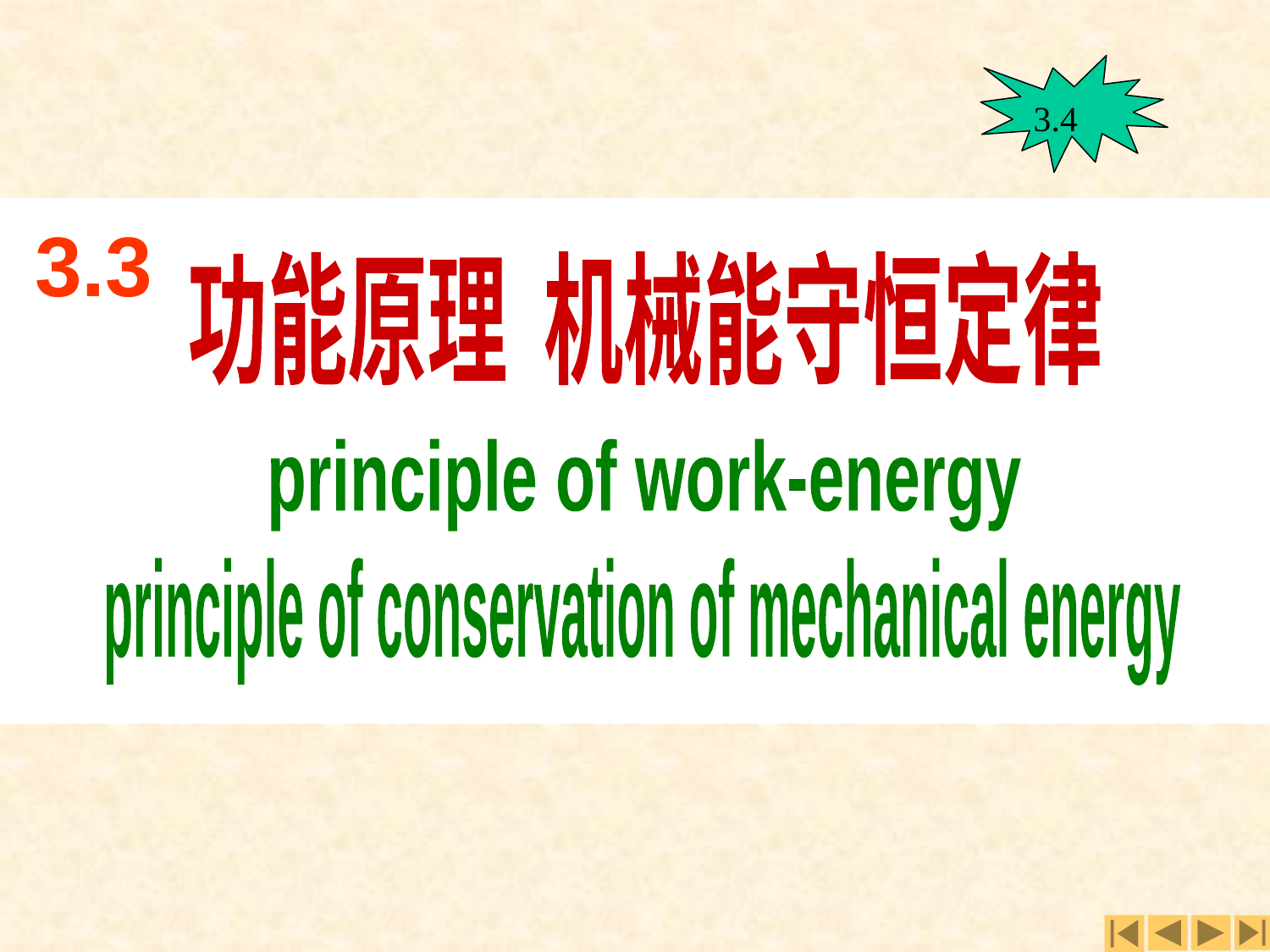

功能原理  机械能守恒定律
principle of work-energy
principle of conservation of mechanical energy

第三节
3.4
3.3